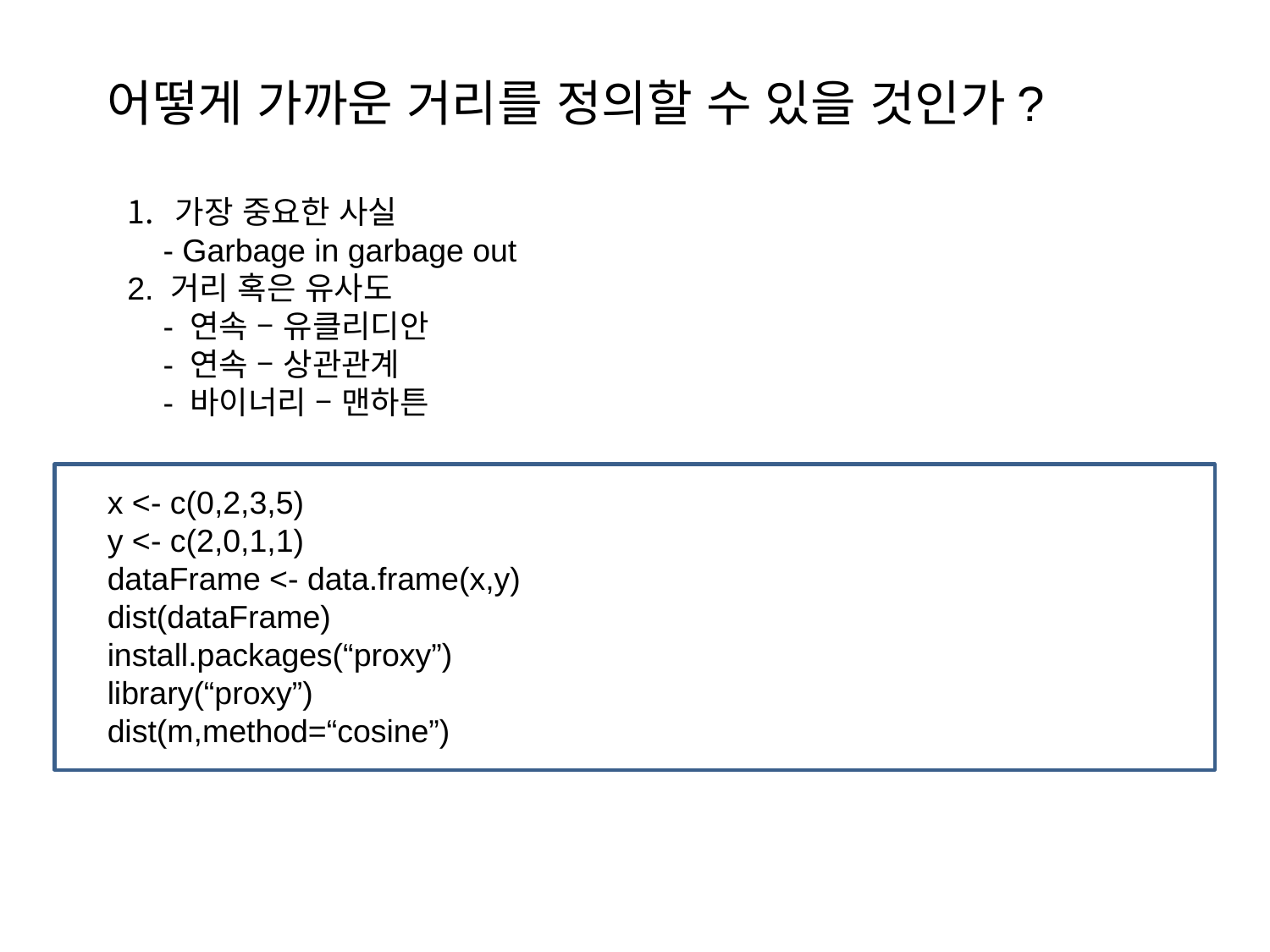

어떻게 가까운 거리를 정의할 수 있을 것인가?
가장 중요한 사실
    - Garbage in garbage out
2. 거리 혹은 유사도
    - 연속 – 유클리디안
    - 연속 – 상관관계
    - 바이너리 – 맨하튼

x <- c(0,2,3,5)
y <- c(2,0,1,1)
dataFrame <- data.frame(x,y)
dist(dataFrame)
install.packages(“proxy”)
library(“proxy”)
dist(m,method=“cosine”)